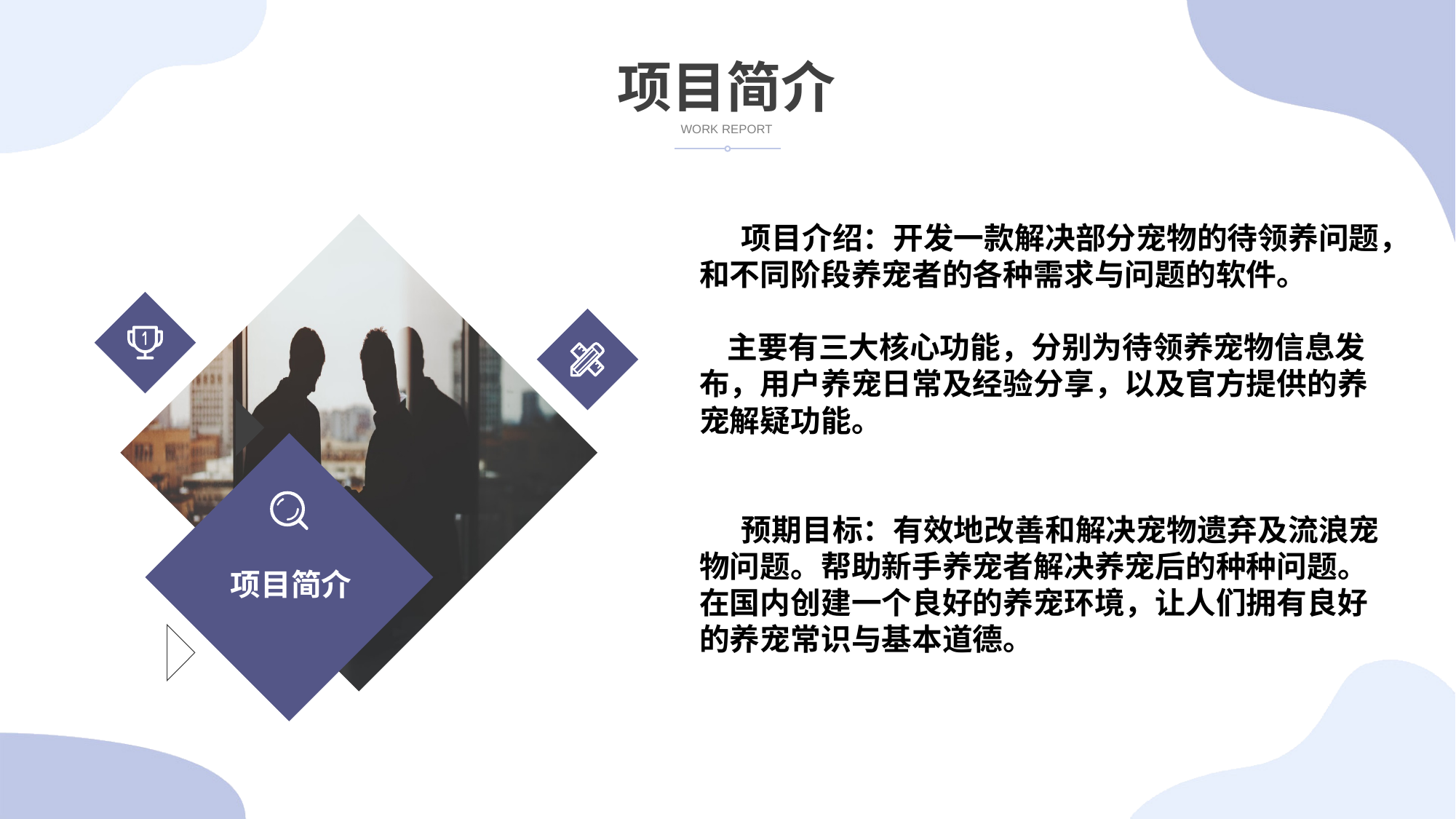

项目简介
WORK REPORT

     项目介绍：开发一款解决部分宠物的待领养问题，和不同阶段养宠者的各种需求与问题的软件。

   主要有三大核心功能，分别为待领养宠物信息发布，用户养宠日常及经验分享，以及官方提供的养宠解疑功能。

     预期目标：有效地改善和解决宠物遗弃及流浪宠物问题。帮助新手养宠者解决养宠后的种种问题。在国内创建一个良好的养宠环境，让人们拥有良好的养宠常识与基本道德。

项目简介